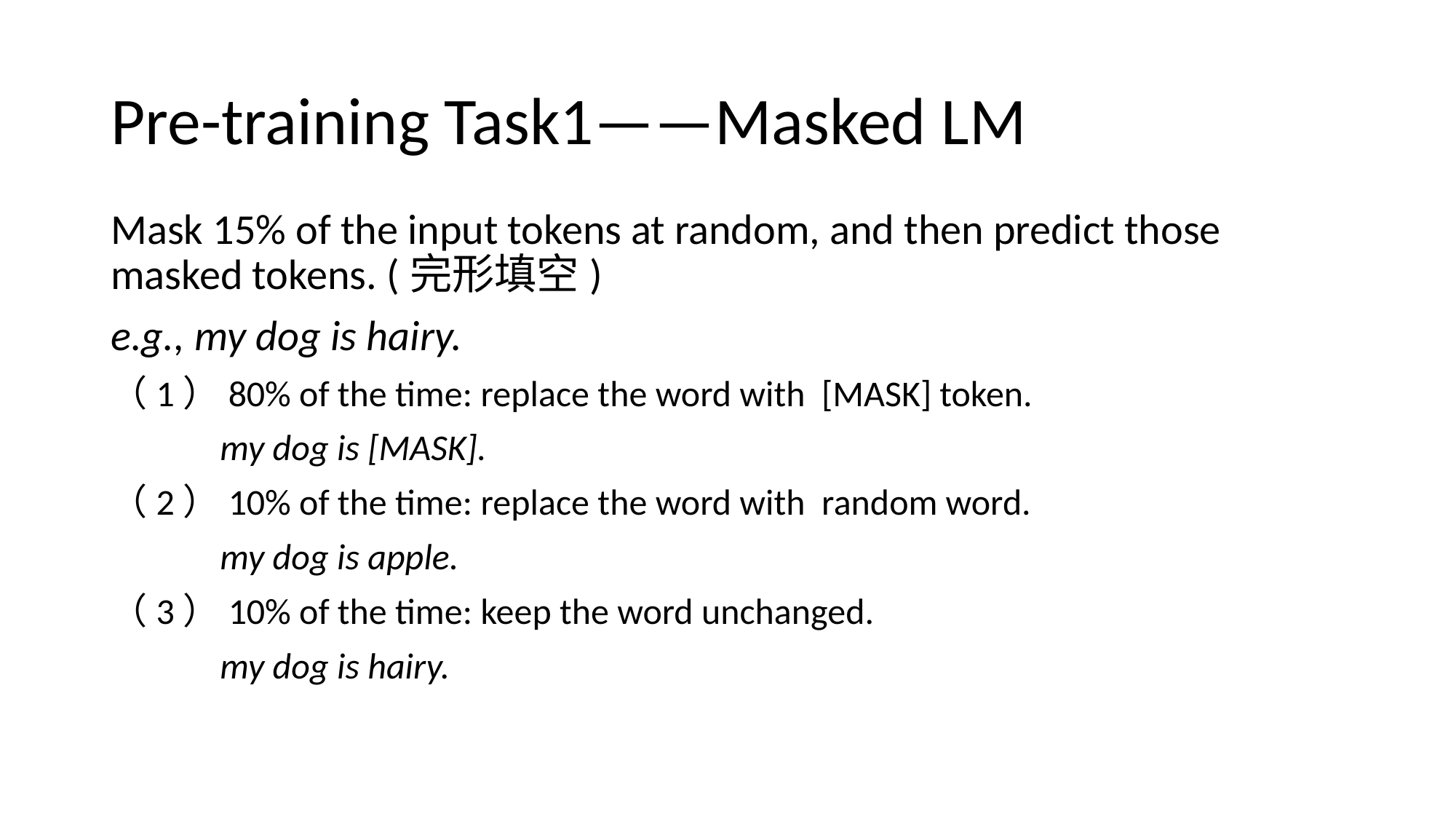

# Pre-training Task1——Masked LM
Mask 15% of the input tokens at random, and then predict those masked tokens. (完形填空)
e.g., my dog is hairy.
（1）80% of the time: replace the word with  [MASK] token.
	my dog is [MASK].
（2）10% of the time: replace the word with  random word.
	my dog is apple.
（3）10% of the time: keep the word unchanged.
	my dog is hairy.